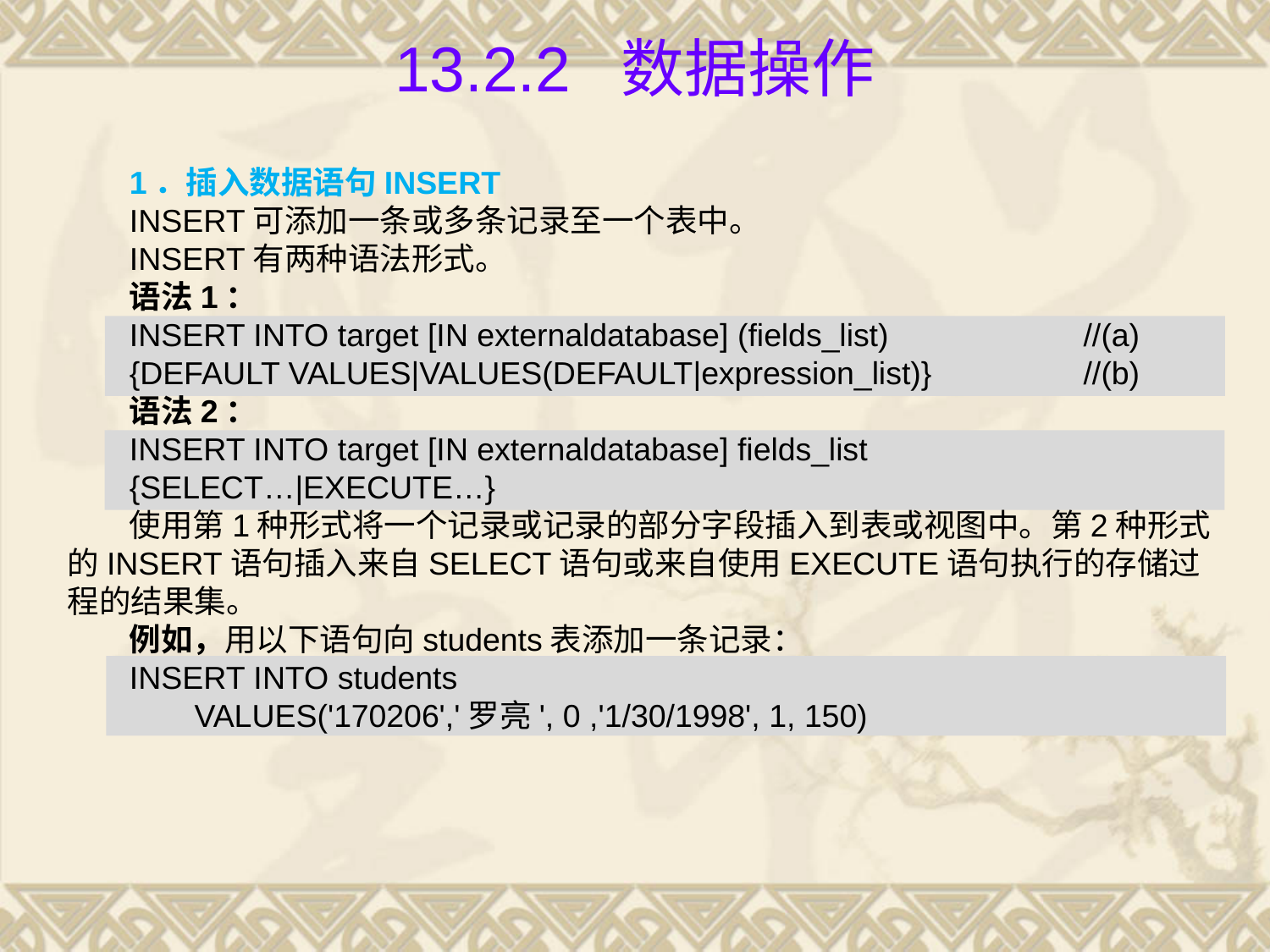

# 13.2.2  数据操作
1．插入数据语句INSERT
INSERT可添加一条或多条记录至一个表中。
INSERT有两种语法形式。
语法1：
INSERT INTO target [IN externaldatabase] (fields_list)		//(a)
{DEFAULT VALUES|VALUES(DEFAULT|expression_list)}		//(b)
语法2：
INSERT INTO target [IN externaldatabase] fields_list
{SELECT…|EXECUTE…}
使用第1种形式将一个记录或记录的部分字段插入到表或视图中。第2种形式的INSERT语句插入来自SELECT语句或来自使用EXECUTE语句执行的存储过程的结果集。
例如，用以下语句向students表添加一条记录：
INSERT INTO students
  	VALUES('170206','罗亮', 0 ,'1/30/1998', 1, 150)